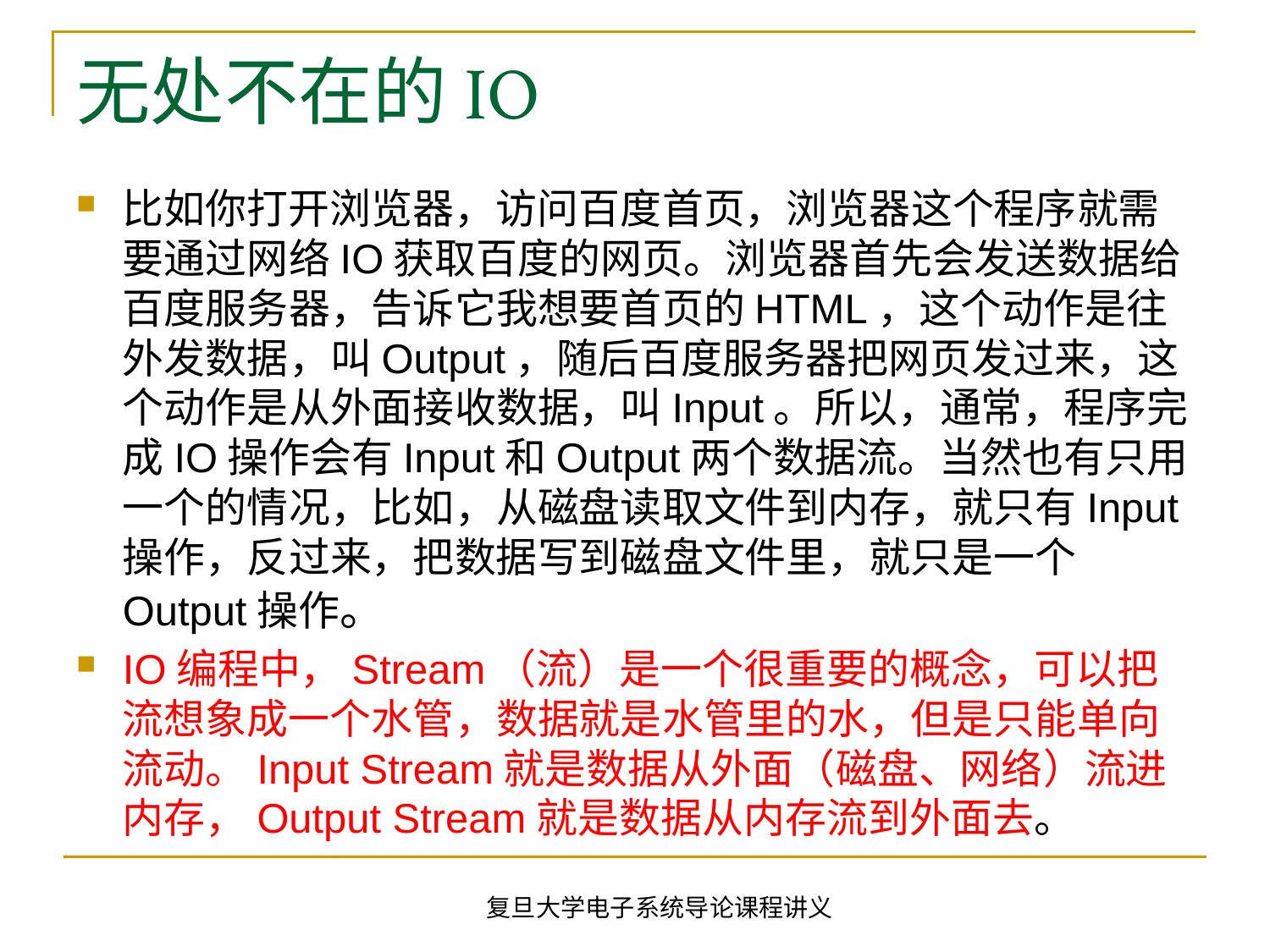

# 无处不在的IO
比如你打开浏览器，访问百度首页，浏览器这个程序就需要通过网络IO获取百度的网页。浏览器首先会发送数据给百度服务器，告诉它我想要首页的HTML，这个动作是往外发数据，叫Output，随后百度服务器把网页发过来，这个动作是从外面接收数据，叫Input。所以，通常，程序完成IO操作会有Input和Output两个数据流。当然也有只用一个的情况，比如，从磁盘读取文件到内存，就只有Input操作，反过来，把数据写到磁盘文件里，就只是一个Output操作。
IO编程中，Stream（流）是一个很重要的概念，可以把流想象成一个水管，数据就是水管里的水，但是只能单向流动。Input Stream就是数据从外面（磁盘、网络）流进内存，Output Stream就是数据从内存流到外面去。